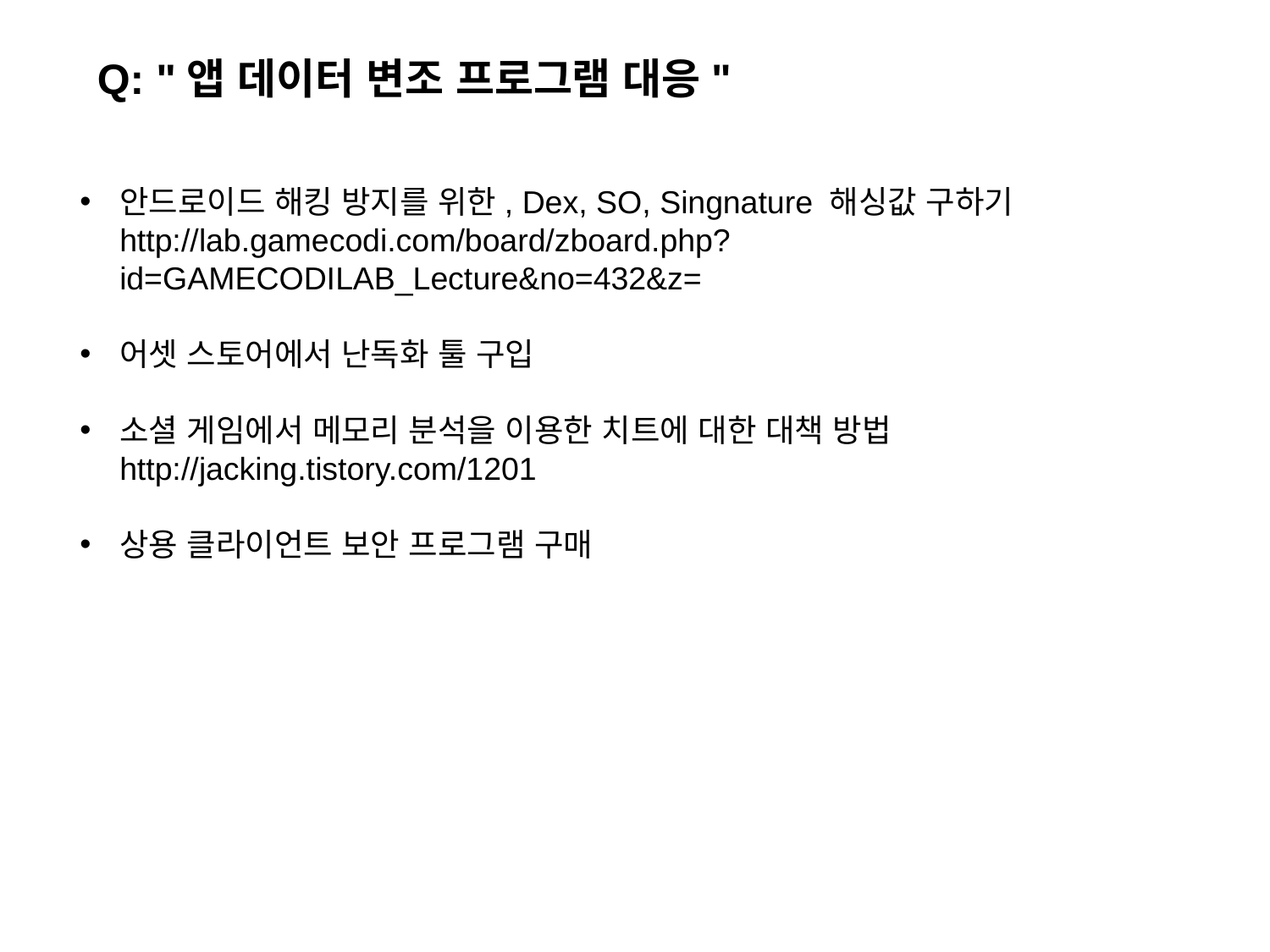

Q: "앱 데이터 변조 프로그램 대응"
안드로이드 해킹 방지를 위한, Dex, SO, Singnature 해싱값 구하기
http://lab.gamecodi.com/board/zboard.php?id=GAMECODILAB_Lecture&no=432&z=
어셋 스토어에서 난독화 툴 구입
소셜 게임에서 메모리 분석을 이용한 치트에 대한 대책 방법
http://jacking.tistory.com/1201
상용 클라이언트 보안 프로그램 구매